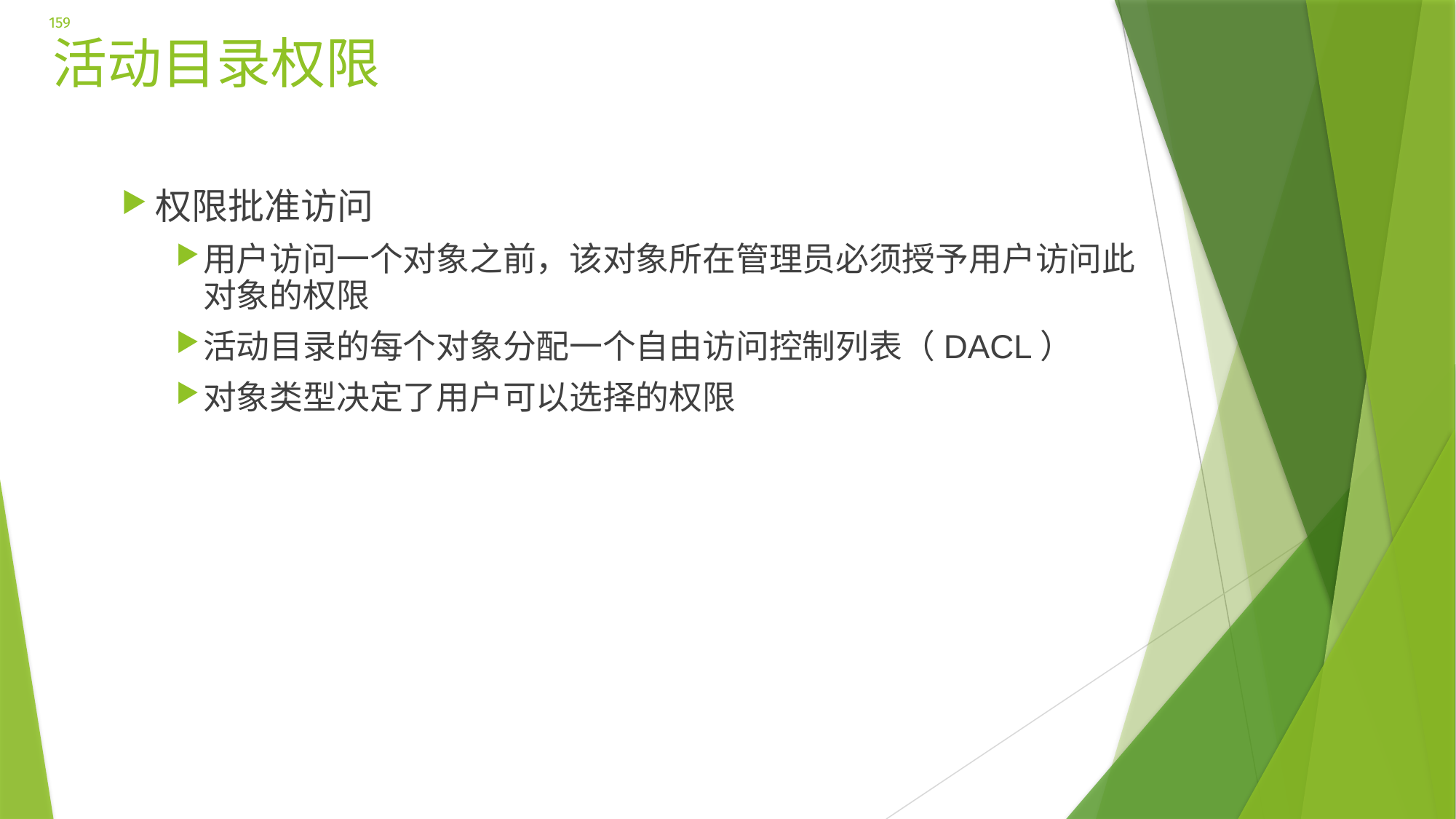

159
# 活动目录权限
权限批准访问
用户访问一个对象之前，该对象所在管理员必须授予用户访问此对象的权限
活动目录的每个对象分配一个自由访问控制列表（DACL）
对象类型决定了用户可以选择的权限